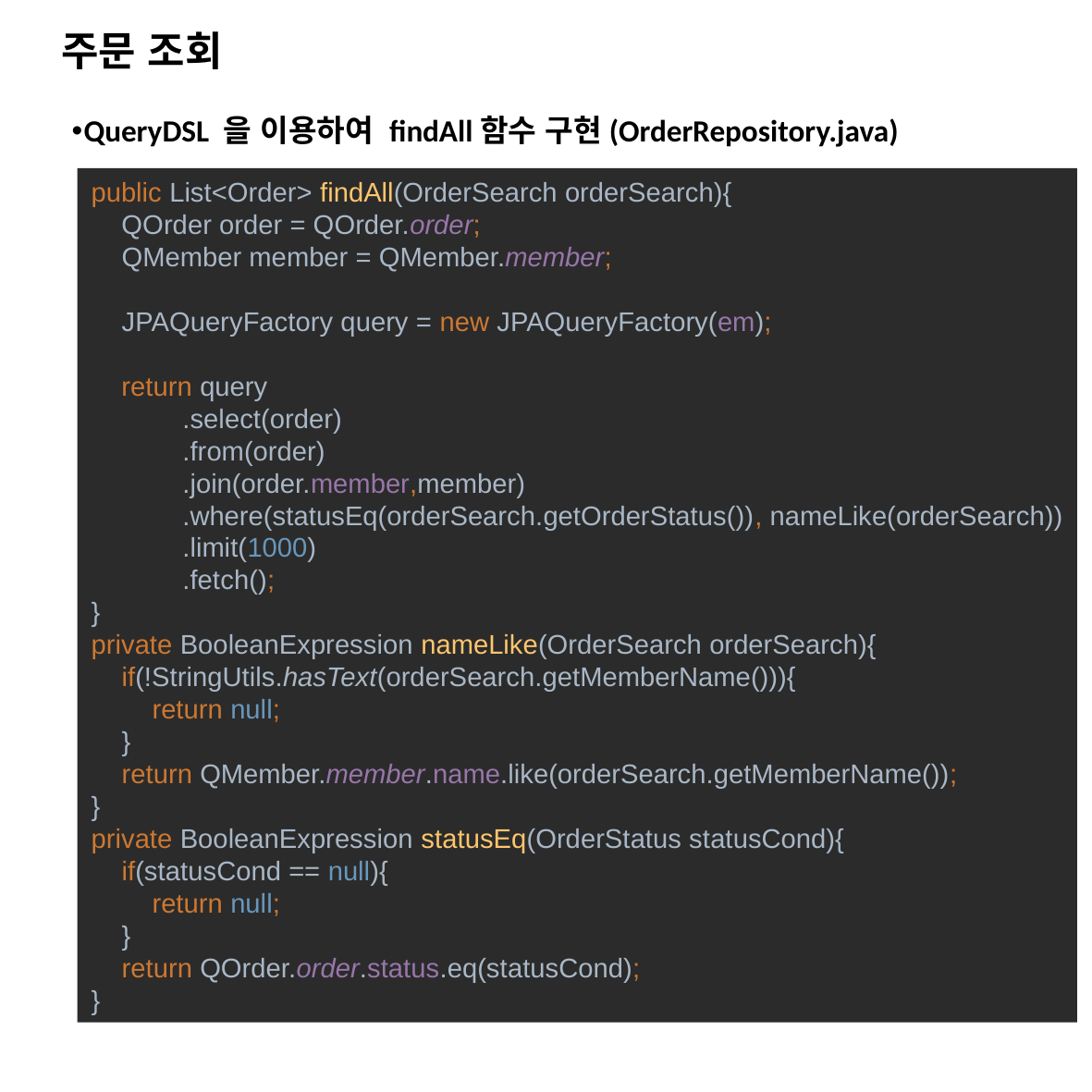

# 주문 조회
QueryDSL 을 이용하여 findAll함수 구현(OrderRepository.java)

public List<Order> findAll(OrderSearch orderSearch){
    QOrder order = QOrder.order;
    QMember member = QMember.member;
    JPAQueryFactory query = new JPAQueryFactory(em);
    return query
            .select(order)
            .from(order)
            .join(order.member,member)
            .where(statusEq(orderSearch.getOrderStatus()), nameLike(orderSearch))
            .limit(1000)
            .fetch();
}
private BooleanExpression nameLike(OrderSearch orderSearch){
    if(!StringUtils.hasText(orderSearch.getMemberName())){
        return null;
    }
    return QMember.member.name.like(orderSearch.getMemberName());
}
private BooleanExpression statusEq(OrderStatus statusCond){
    if(statusCond == null){
        return null;
    }
    return QOrder.order.status.eq(statusCond);
}